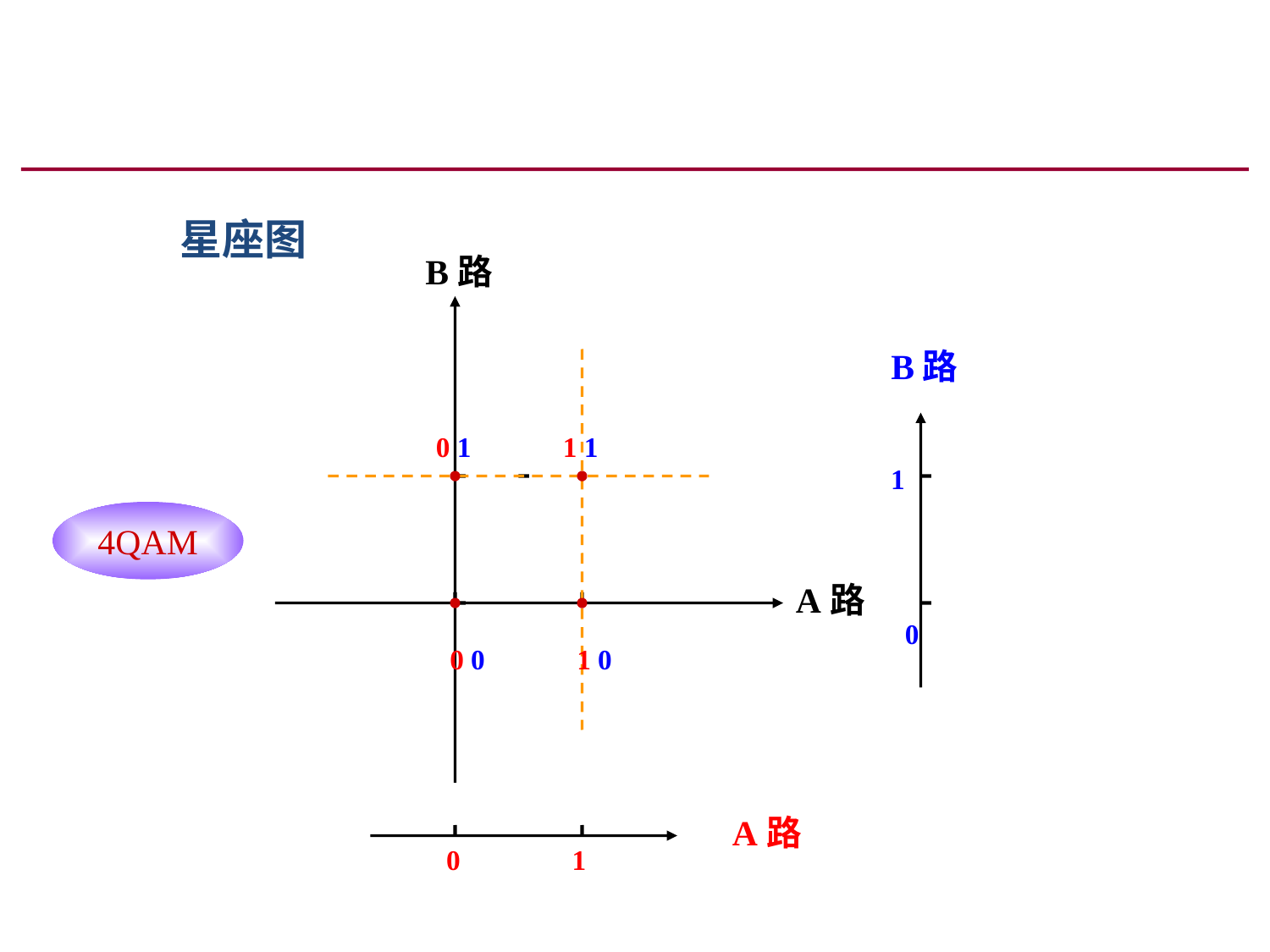

星座图
B路

B路

1

              0

A路

A路

0                1

0

              0
1

              0
1

              1
1

              0

4QAM